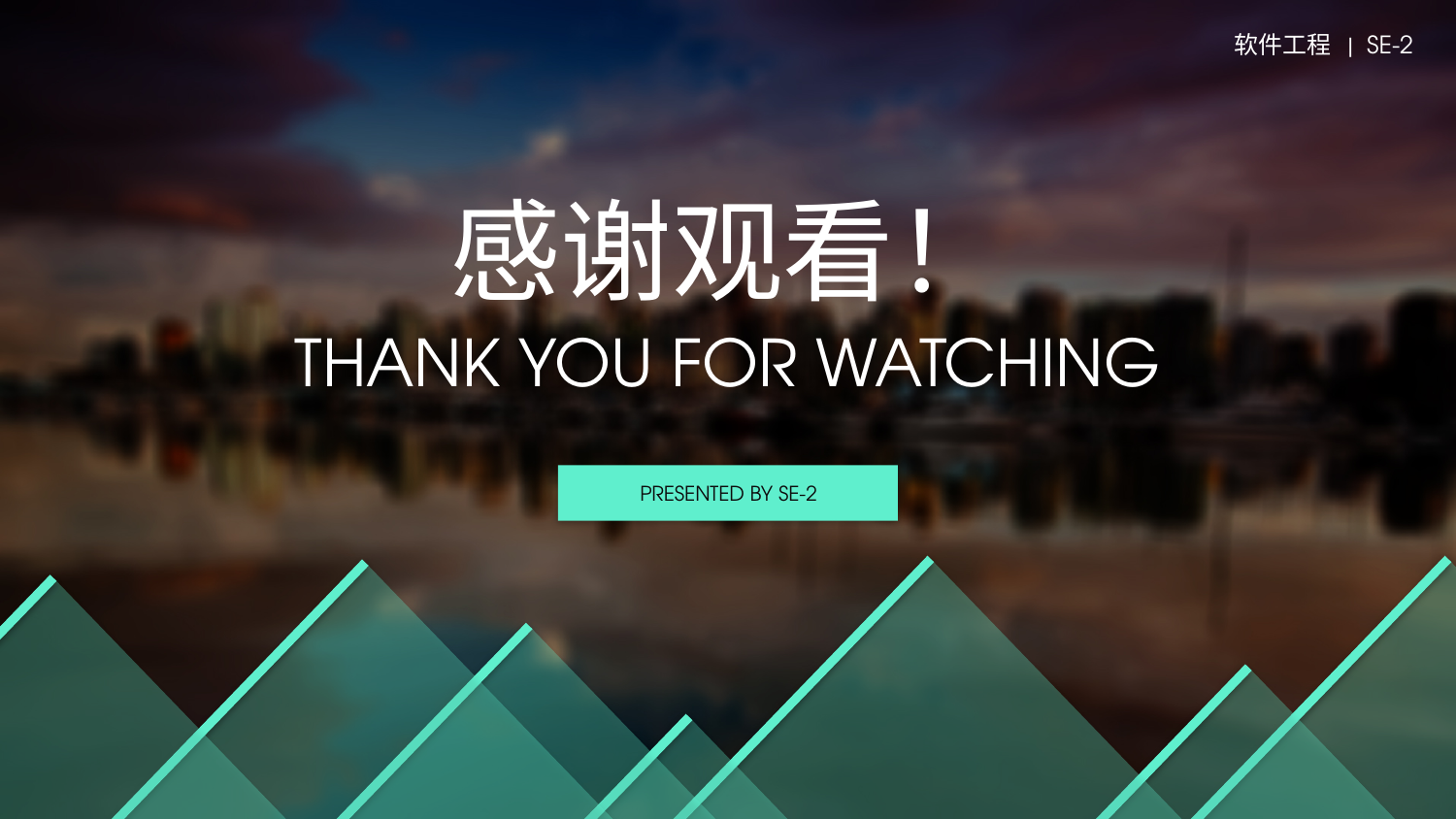

软件工程  |  SE-2
感谢观看！
THANK YOU FOR WATCHING

PRESENTED BY SE-2